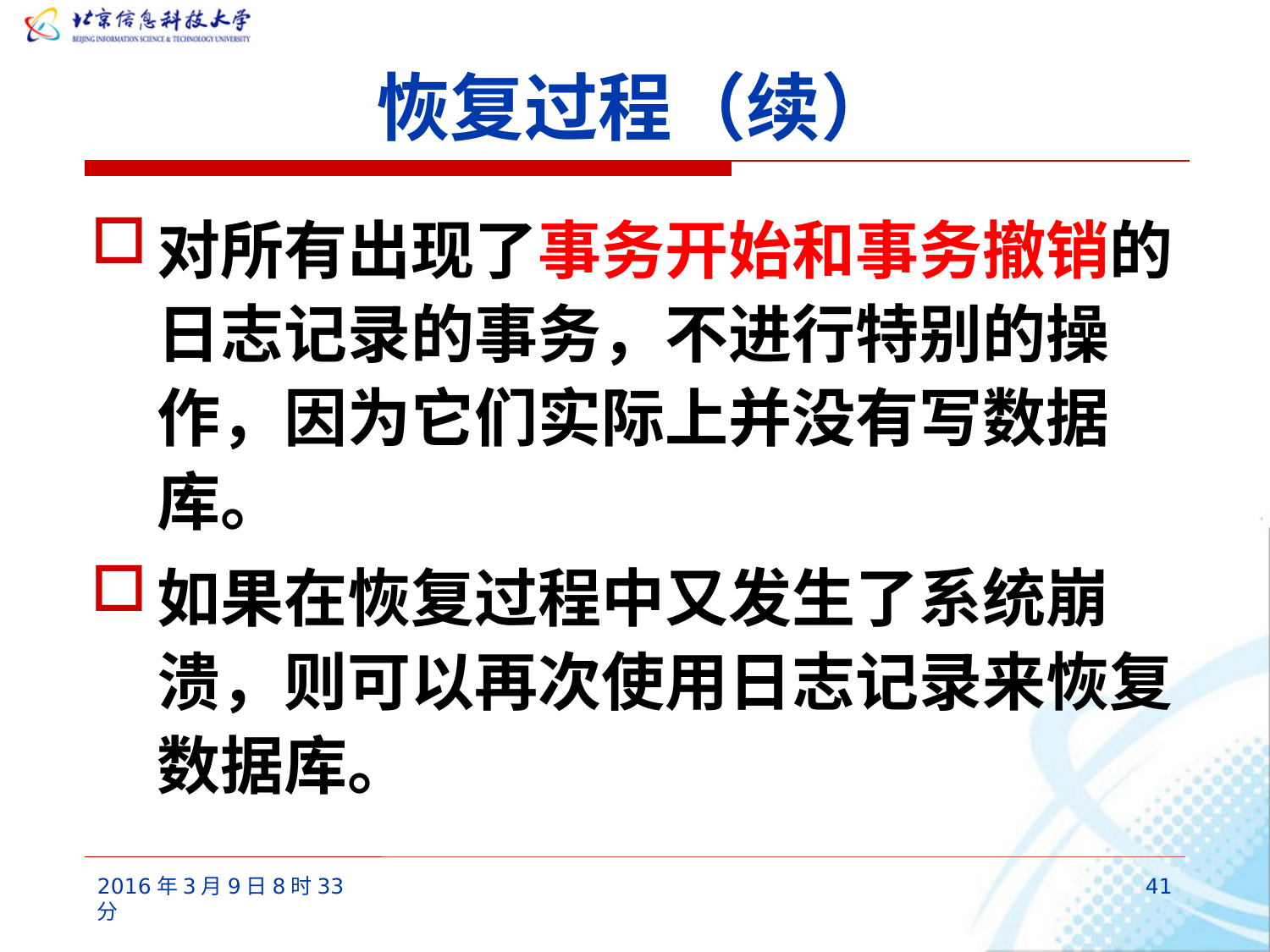

# 恢复过程（续）
对所有出现了事务开始和事务撤销的日志记录的事务，不进行特别的操作，因为它们实际上并没有写数据库。
如果在恢复过程中又发生了系统崩溃，则可以再次使用日志记录来恢复数据库。
2016年3月9日8时33分
41